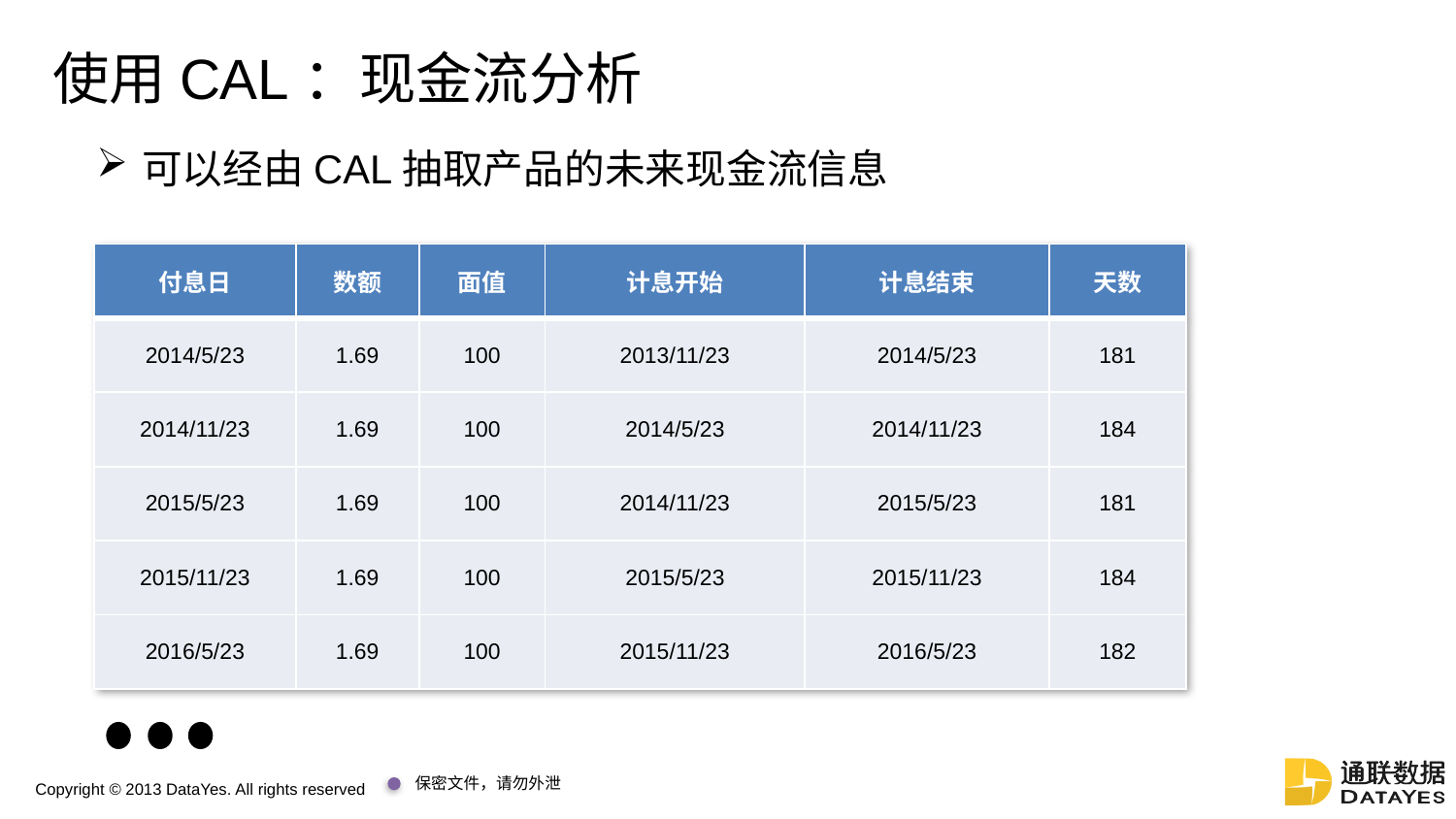

# 使用CAL：现金流分析
可以经由CAL抽取产品的未来现金流信息
| 付息日 | 数额 | 面值 | 计息开始 | 计息结束 | 天数 |
| --- | --- | --- | --- | --- | --- |
| 2014/5/23 | 1.69 | 100 | 2013/11/23 | 2014/5/23 | 181 |
| 2014/11/23 | 1.69 | 100 | 2014/5/23 | 2014/11/23 | 184 |
| 2015/5/23 | 1.69 | 100 | 2014/11/23 | 2015/5/23 | 181 |
| 2015/11/23 | 1.69 | 100 | 2015/5/23 | 2015/11/23 | 184 |
| 2016/5/23 | 1.69 | 100 | 2015/11/23 | 2016/5/23 | 182 |